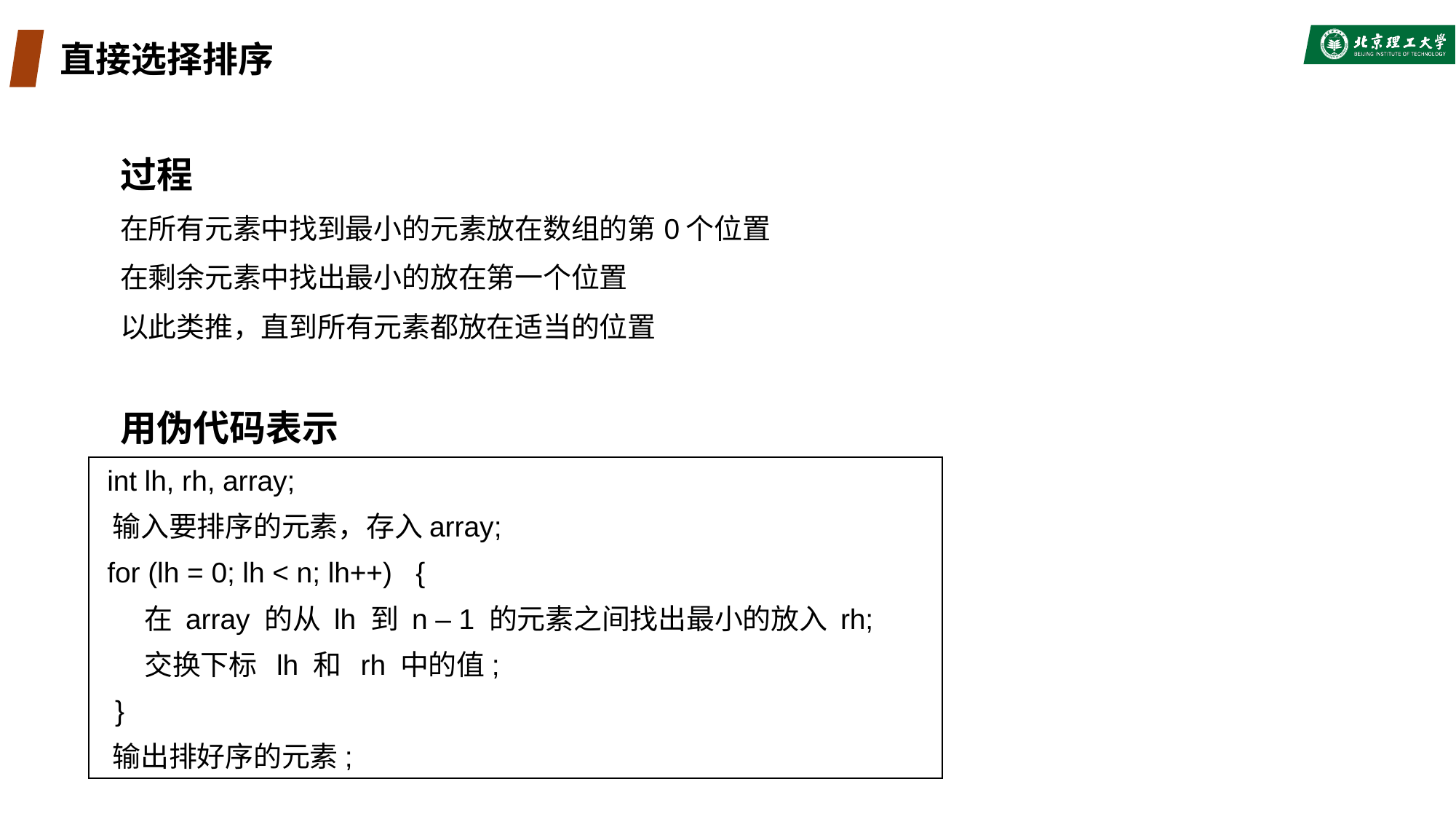

# 直接选择排序
过程
在所有元素中找到最小的元素放在数组的第0个位置
在剩余元素中找出最小的放在第一个位置
以此类推，直到所有元素都放在适当的位置

用伪代码表示
 int lh, rh, array;
 输入要排序的元素，存入array;
 for (lh = 0; lh < n; lh++)   {
      在 array 的从 lh 到 n – 1 的元素之间找出最小的放入 rh;
      交换下标  lh 和  rh 中的值;
  }
 输出排好序的元素;